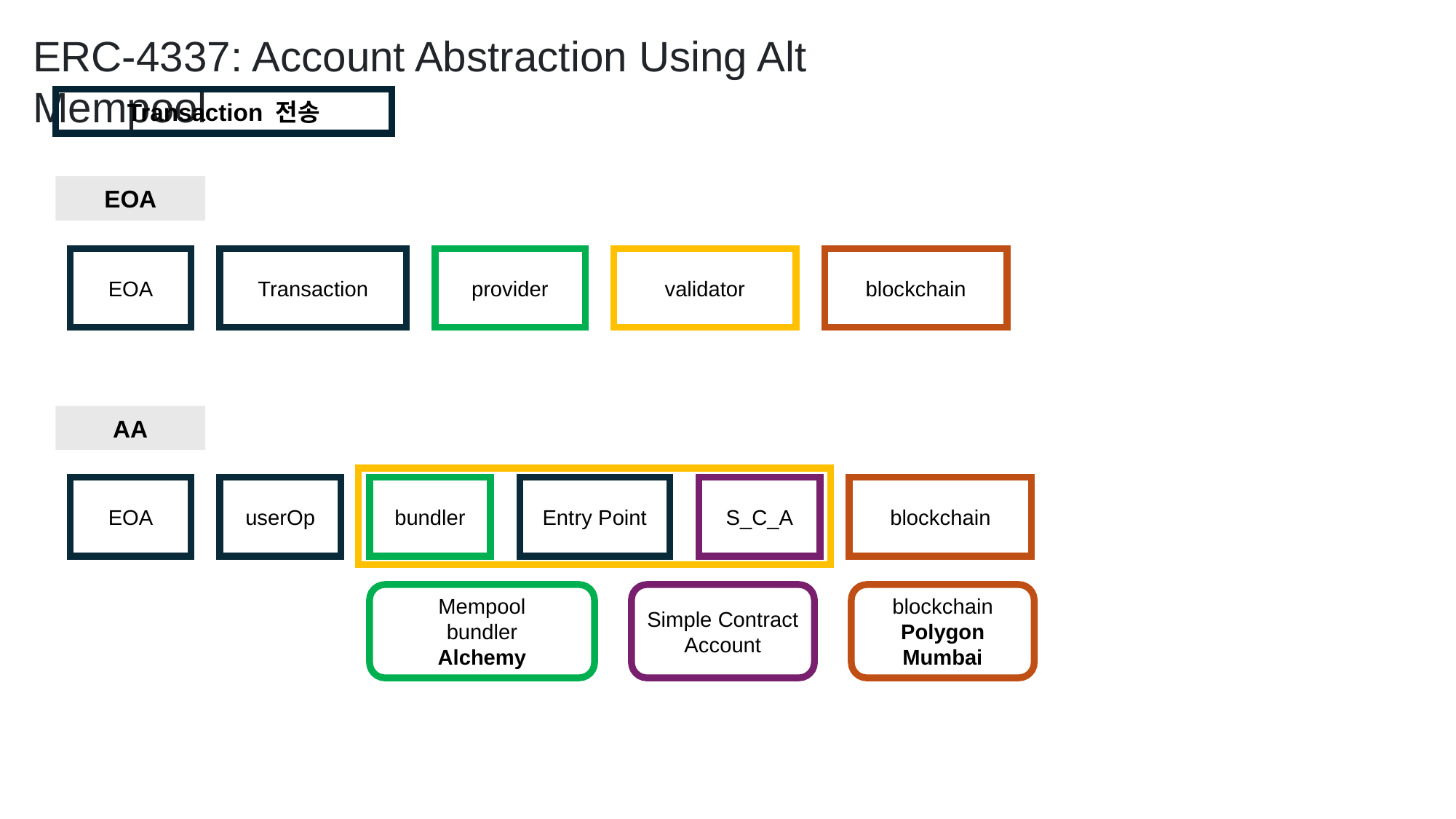

ERC-4337: Account Abstraction Using Alt Mempool
Transaction 전송
EOA
validator
blockchain
EOA
Transaction
provider
AA

EOA
userOp
bundler
Entry Point
S_C_A
blockchain
Mempool
bundler
Alchemy
Simple Contract Account
blockchain
Polygon
Mumbai